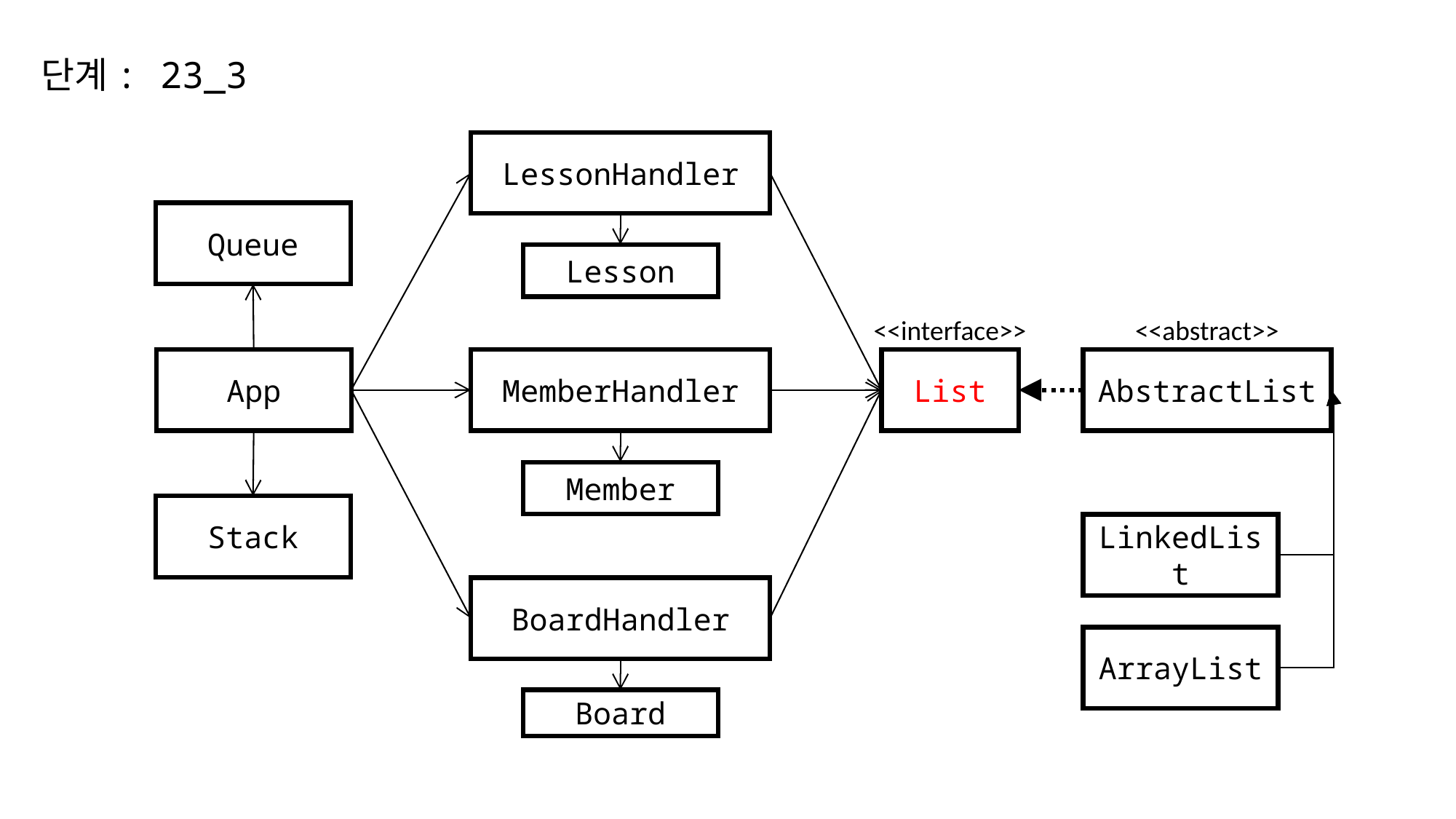

단계: 23_3
LessonHandler
Queue
Lesson
<<interface>>
<<abstract>>
MemberHandler
List
AbstractList
App
Member
Stack
LinkedList
BoardHandler
ArrayList
Board